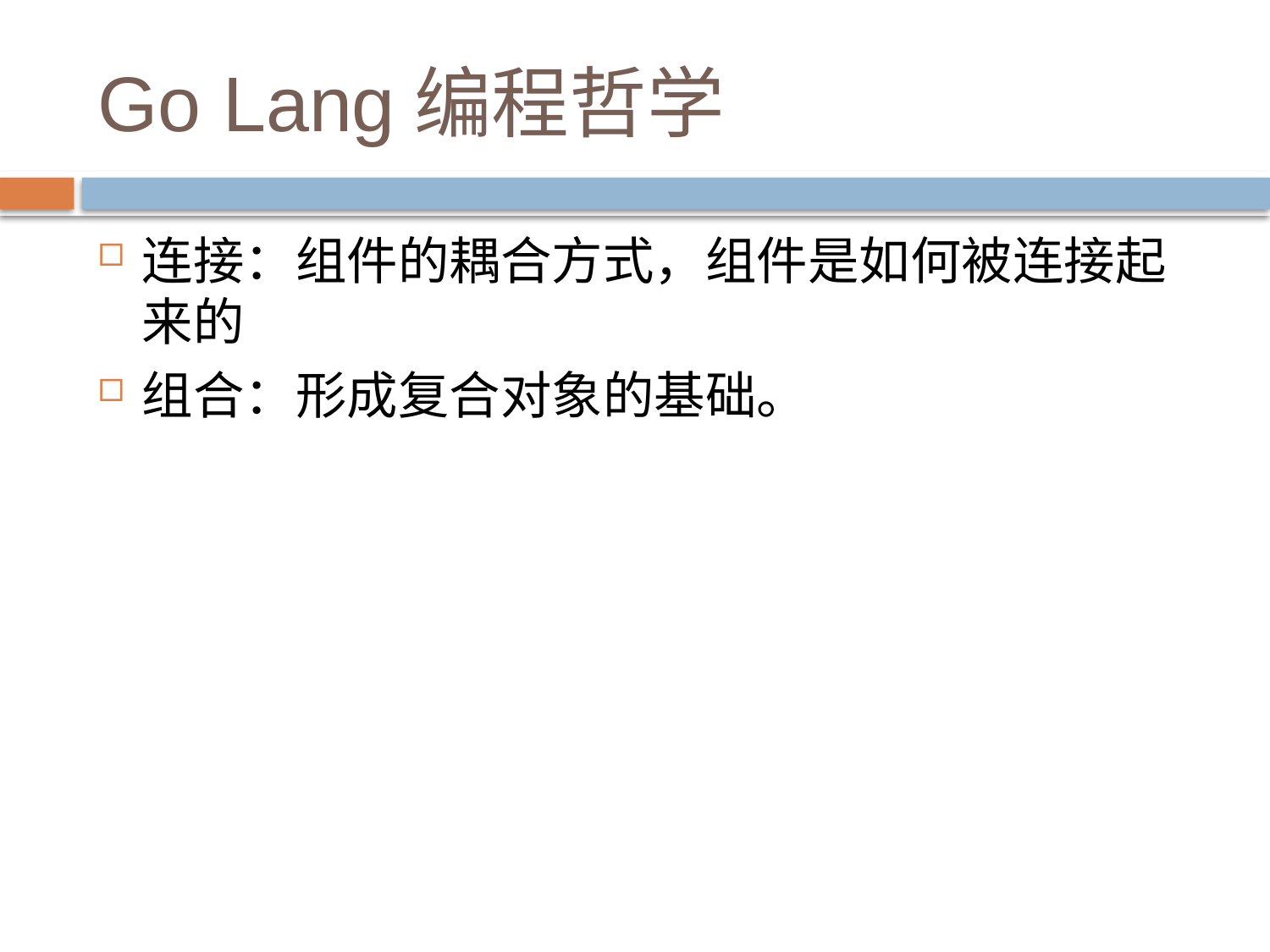

# Go Lang编程哲学
连接：组件的耦合方式，组件是如何被连接起来的
组合：形成复合对象的基础。